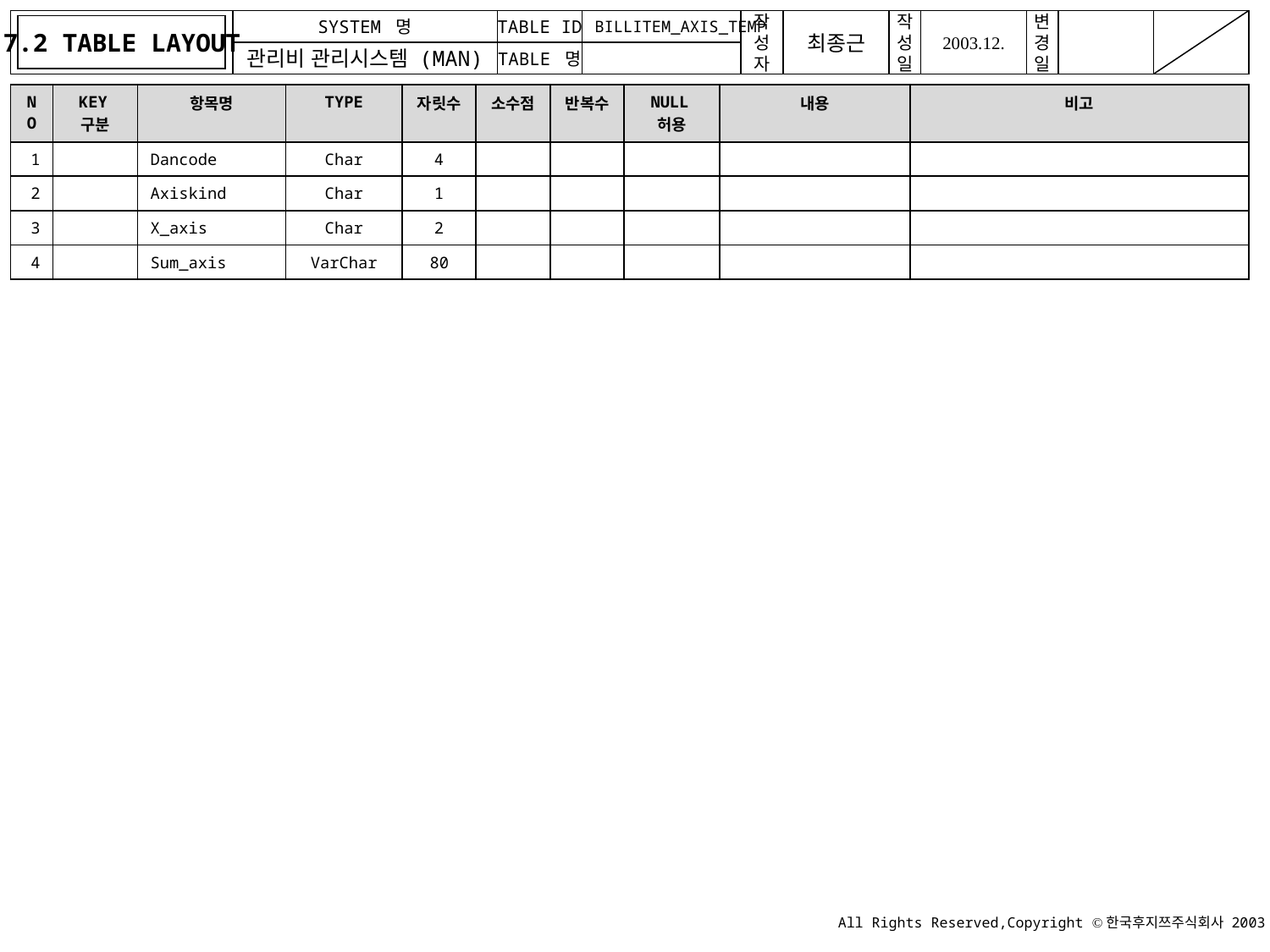

7.2 TABLE LAYOUT
BILLITEM_AXIS_TEMP

| NO | KEY구분 | 항목명 | TYPE | 자릿수 | 소수점 | 반복수 | NULL허용 | 내용 | 비고 |
| --- | --- | --- | --- | --- | --- | --- | --- | --- | --- |
| 1 |  | Dancode | Char | 4 |  |  |  |  |  |
| 2 |  | Axiskind | Char | 1 |  |  |  |  |  |
| 3 |  | X\_axis | Char | 2 |  |  |  |  |  |
| 4 |  | Sum\_axis | VarChar | 80 |  |  |  |  |  |